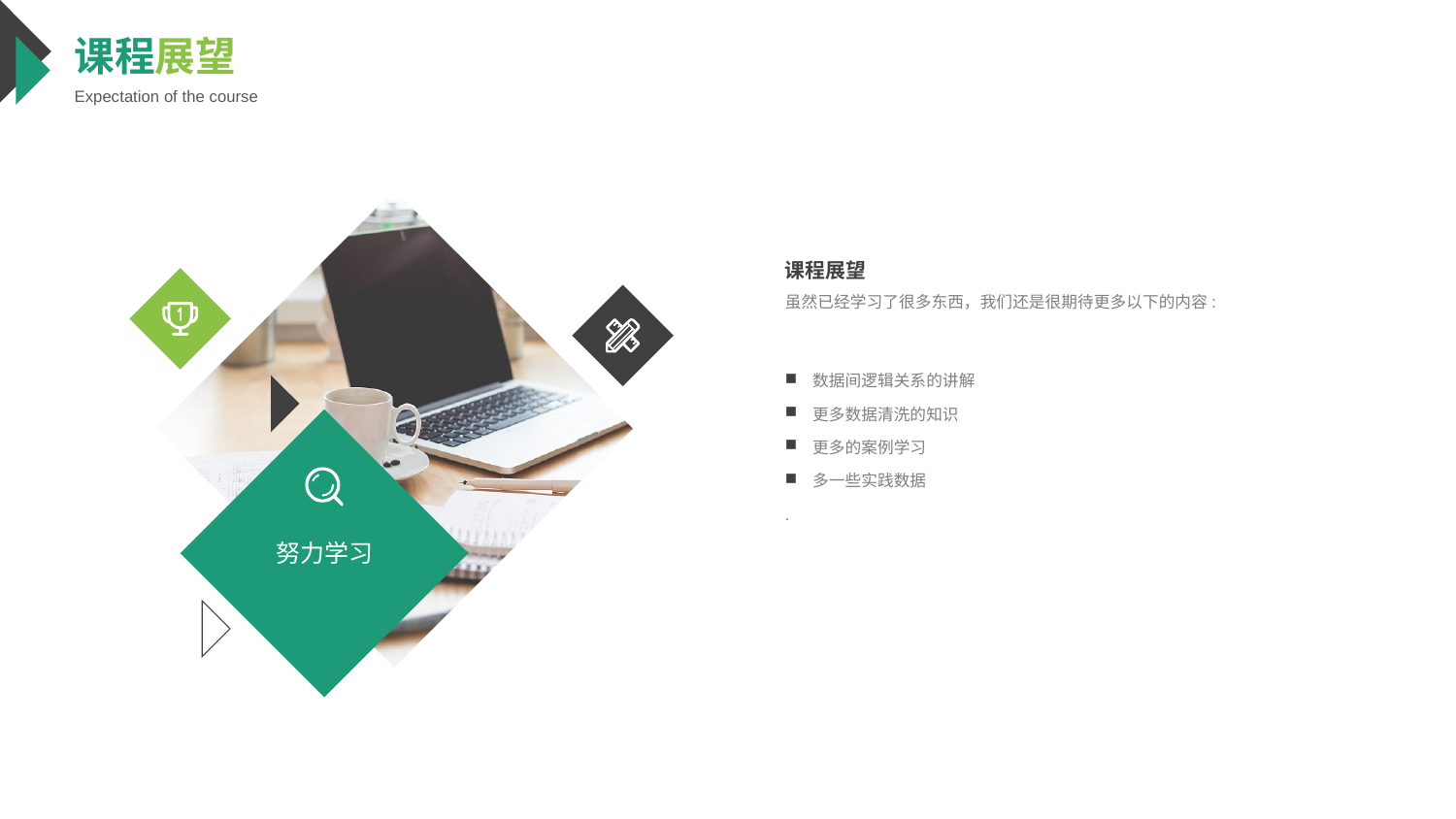

课程展望

Expectation of the course

课程展望
虽然已经学习了很多东西，我们还是很期待更多以下的内容:

数据间逻辑关系的讲解
更多数据清洗的知识
更多的案例学习
多一些实践数据
.

努力学习